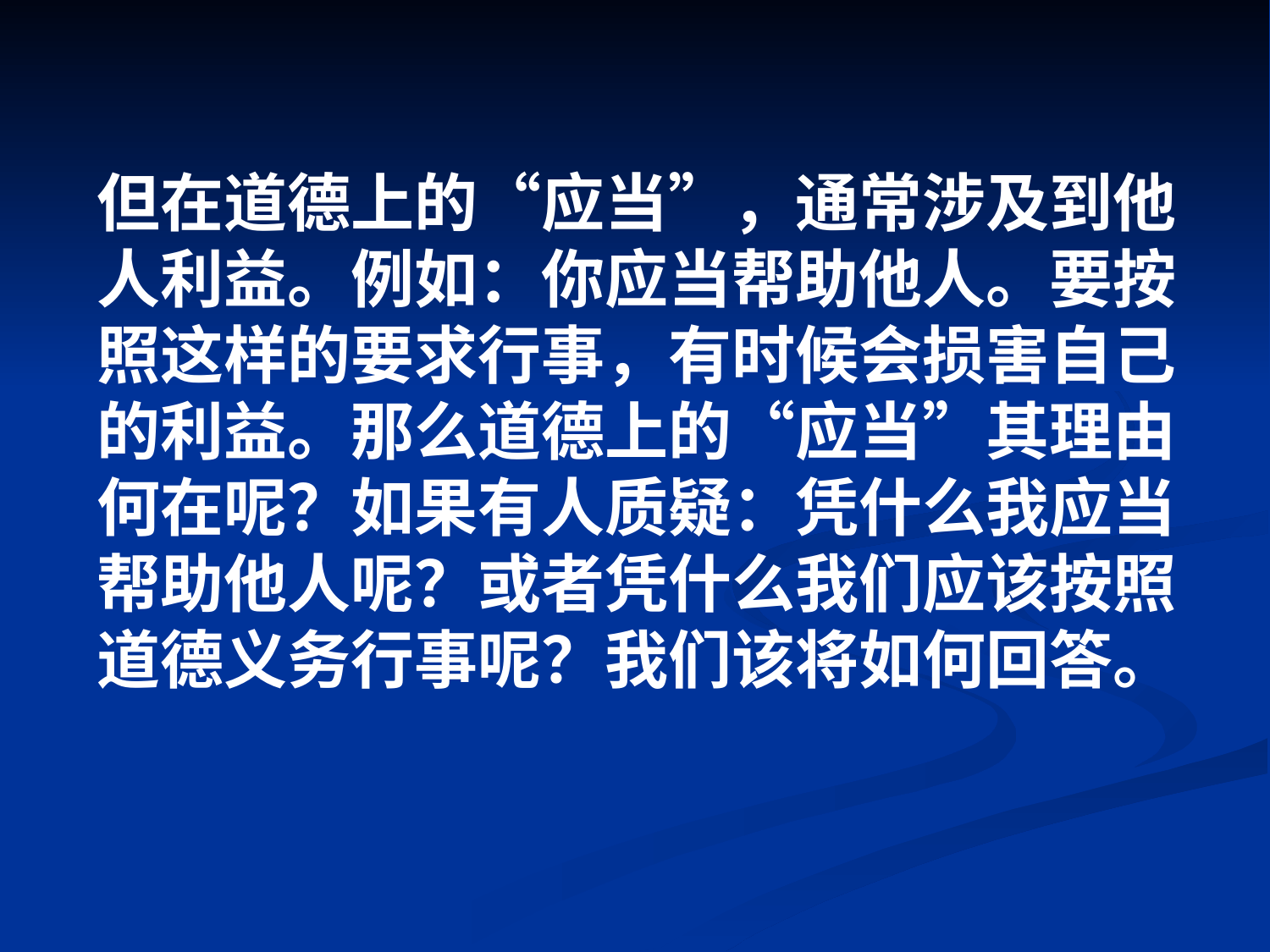

但在道德上的“应当”，通常涉及到他人利益。例如：你应当帮助他人。要按照这样的要求行事，有时候会损害自己的利益。那么道德上的“应当”其理由何在呢？如果有人质疑：凭什么我应当帮助他人呢？或者凭什么我们应该按照道德义务行事呢？我们该将如何回答。